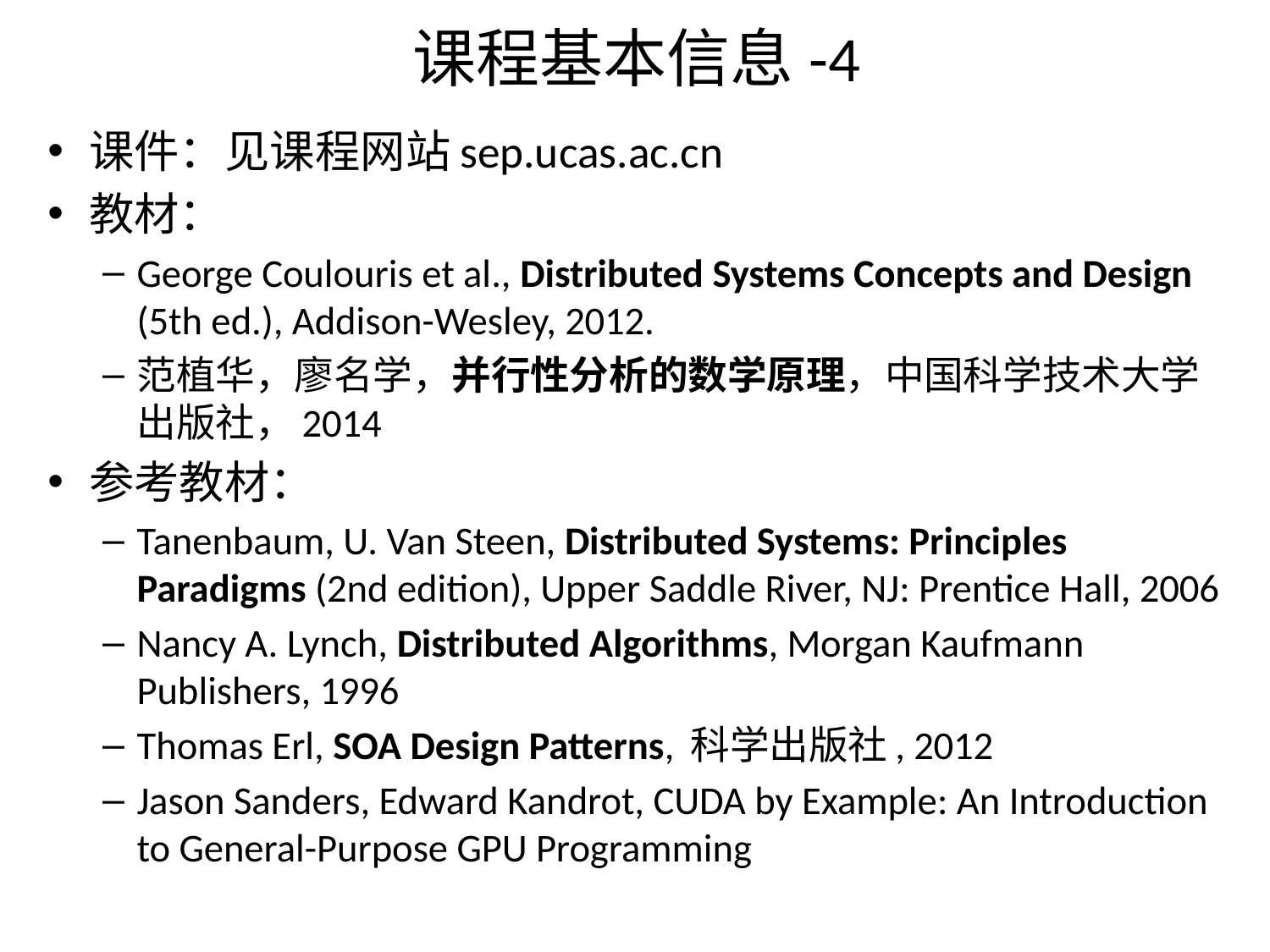

# 课程基本信息-4
课件：见课程网站sep.ucas.ac.cn
教材：
George Coulouris et al., Distributed Systems Concepts and Design (5th ed.), Addison-Wesley, 2012.
范植华，廖名学，并行性分析的数学原理，中国科学技术大学出版社，2014
参考教材：
Tanenbaum, U. Van Steen, Distributed Systems: Principles Paradigms (2nd edition), Upper Saddle River, NJ: Prentice Hall, 2006
Nancy A. Lynch, Distributed Algorithms, Morgan Kaufmann Publishers, 1996
Thomas Erl, SOA Design Patterns, 科学出版社, 2012
Jason Sanders, Edward Kandrot, CUDA by Example: An Introduction to General-Purpose GPU Programming